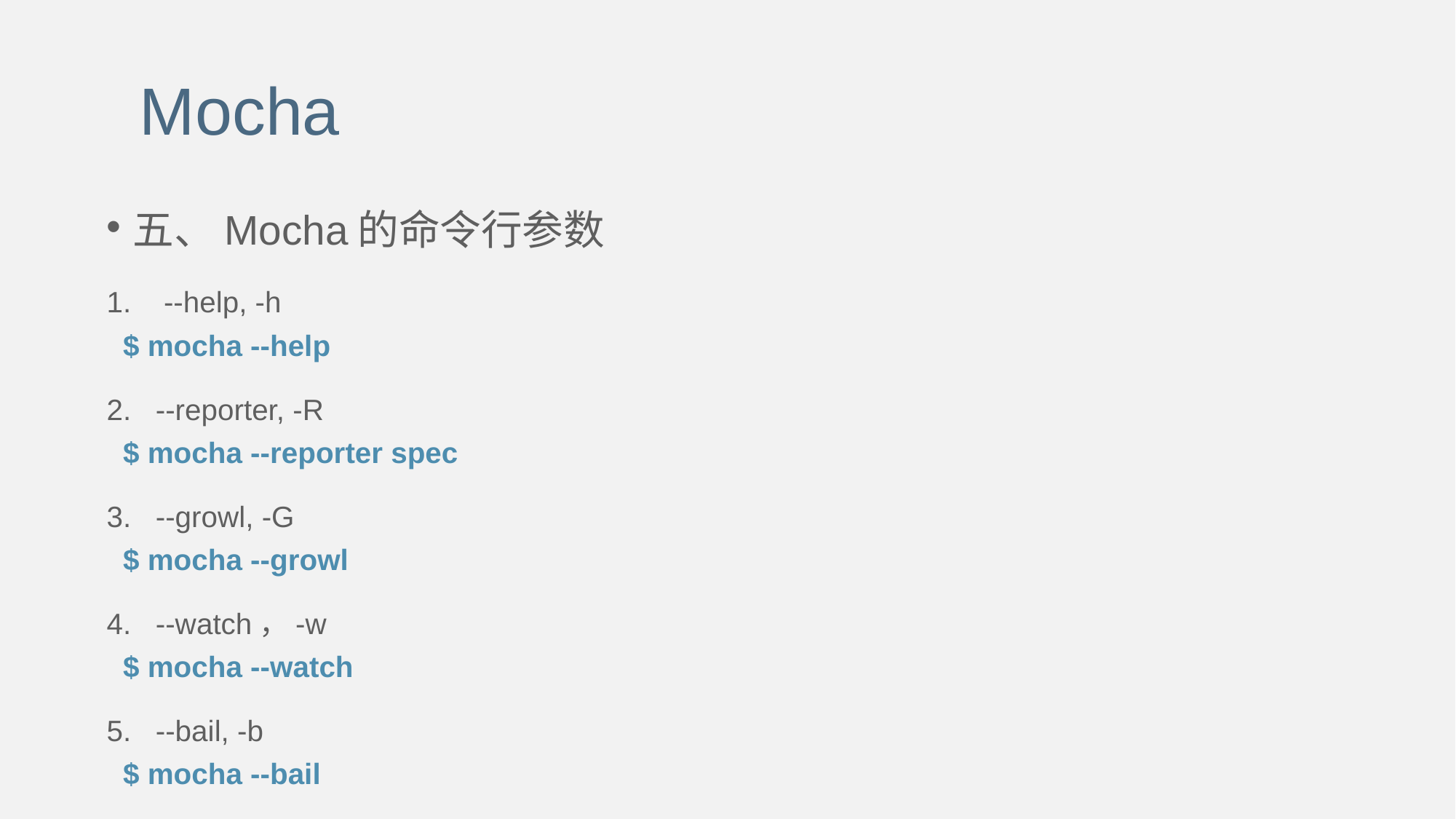

Mocha

五、Mocha的命令行参数
1.    --help, -h
  $ mocha --help
2.   --reporter, -R
  $ mocha --reporter spec
3.   --growl, -G
  $ mocha --growl
4.   --watch，-w
  $ mocha --watch
5.   --bail, -b
  $ mocha --bail